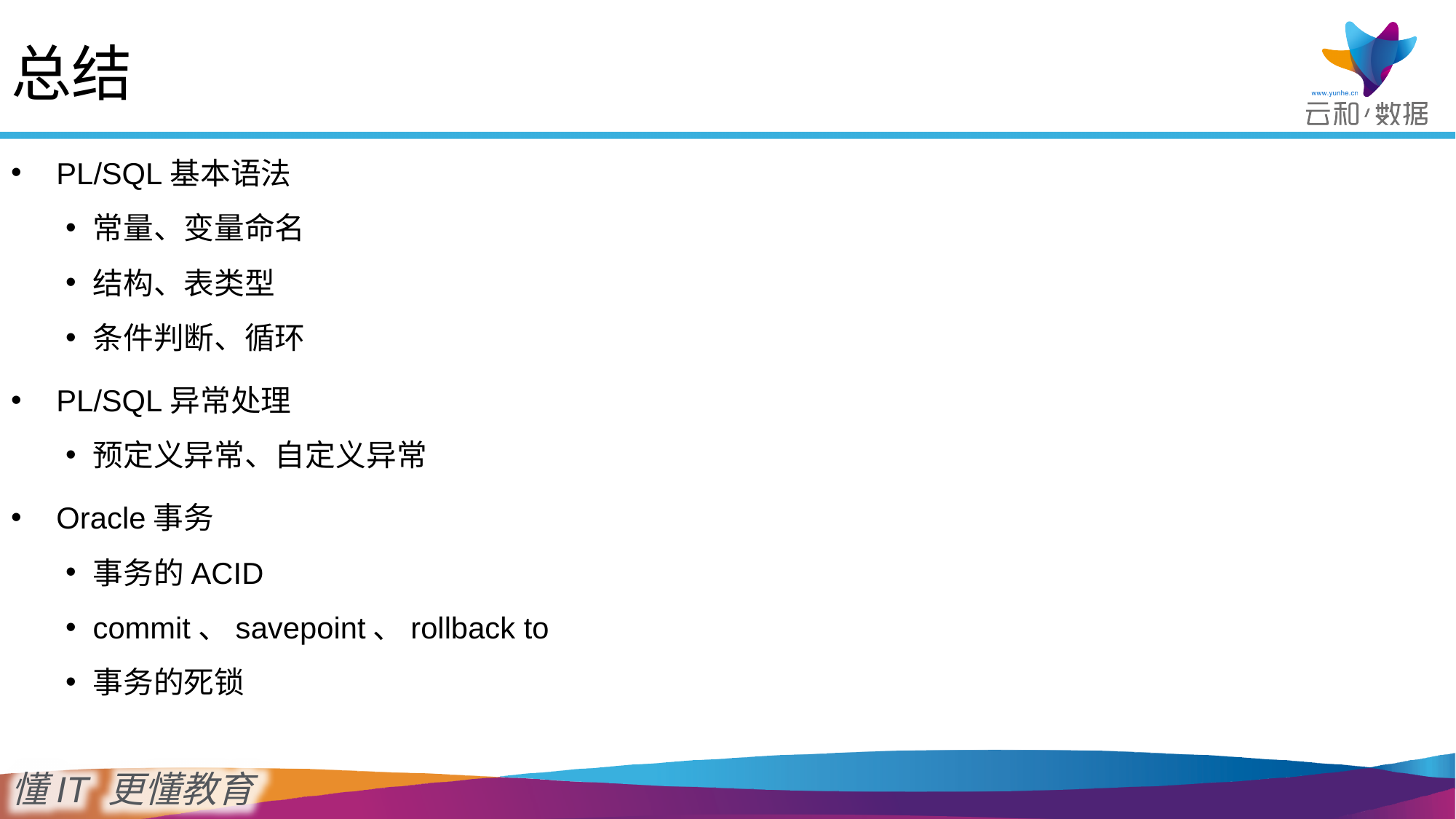

总结
PL/SQL基本语法
常量、变量命名
结构、表类型
条件判断、循环
PL/SQL异常处理
预定义异常、自定义异常
Oracle事务
事务的ACID
commit、savepoint、rollback to
事务的死锁